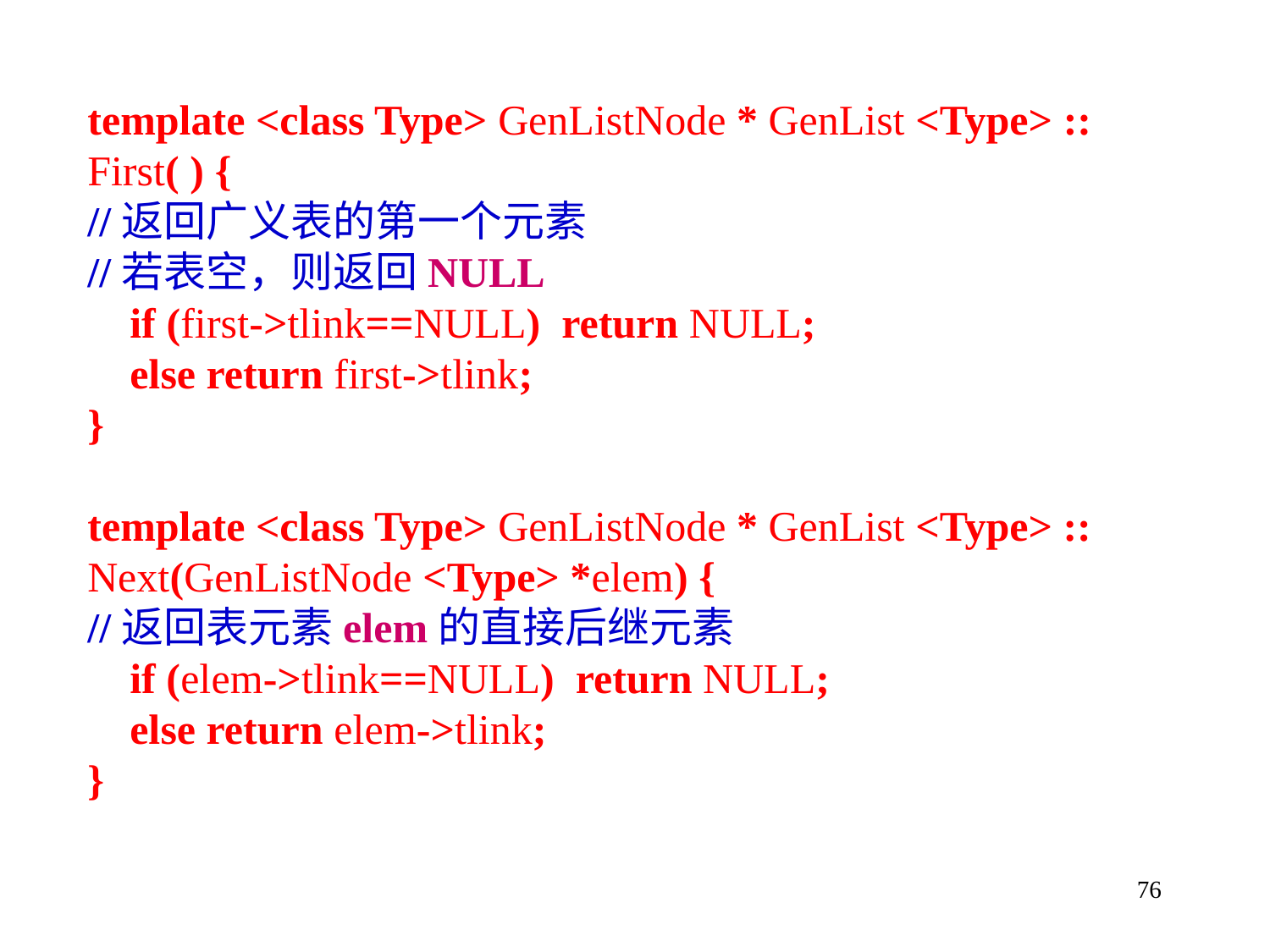

template <class Type> GenListNode * GenList <Type> ::
First( ) {
//返回广义表的第一个元素
//若表空，则返回NULL
    if (first->tlink==NULL)  return NULL;
    else return first->tlink;
}

template <class Type> GenListNode * GenList <Type> ::
Next(GenListNode <Type> *elem) {
//返回表元素elem的直接后继元素
    if (elem->tlink==NULL)  return NULL;
    else return elem->tlink;
}
76